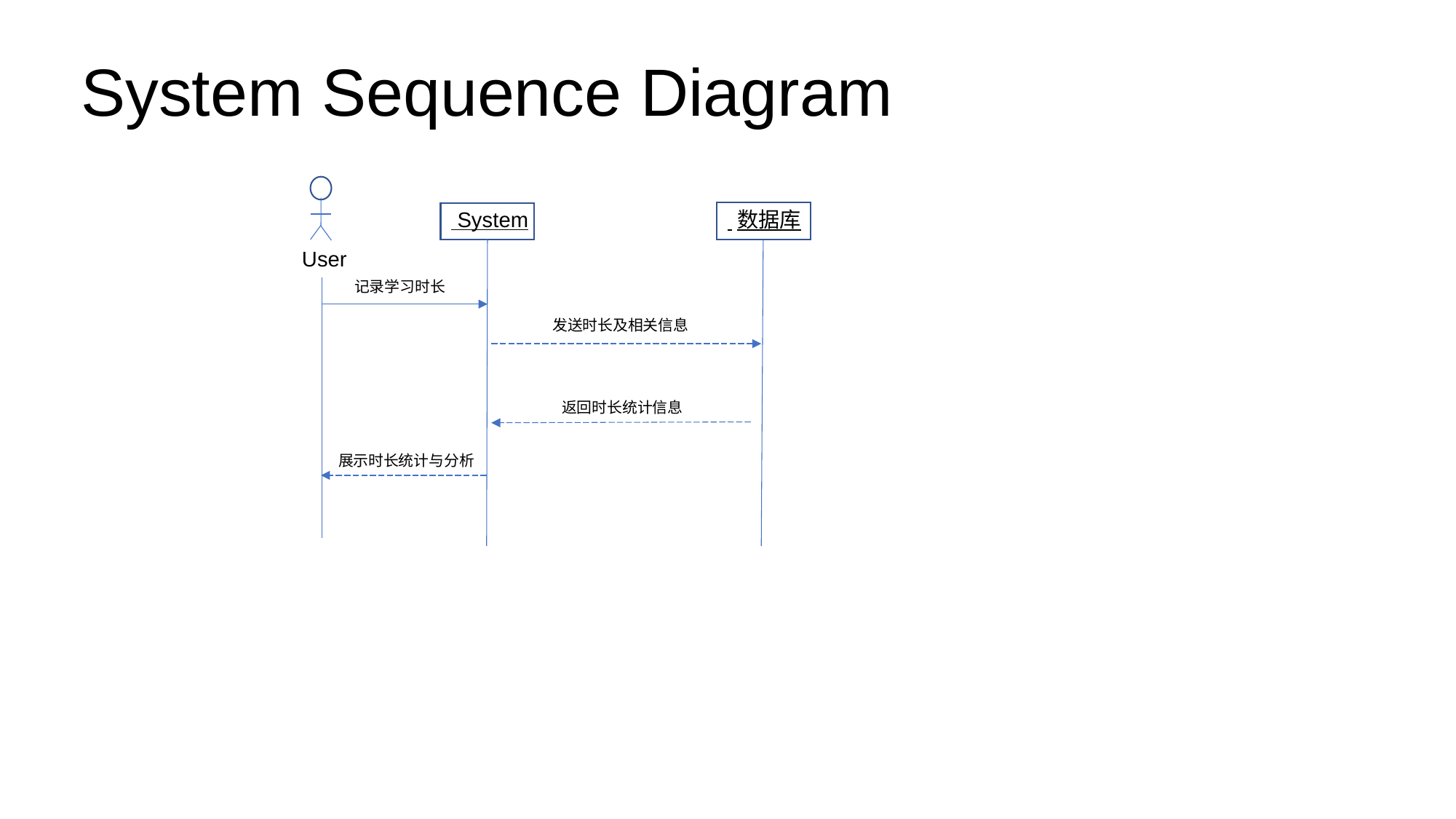

# System Sequence Diagram

 数据库
 System

User
记录学习时长
发送时长及相关信息
返回时长统计信息
展示时长统计与分析